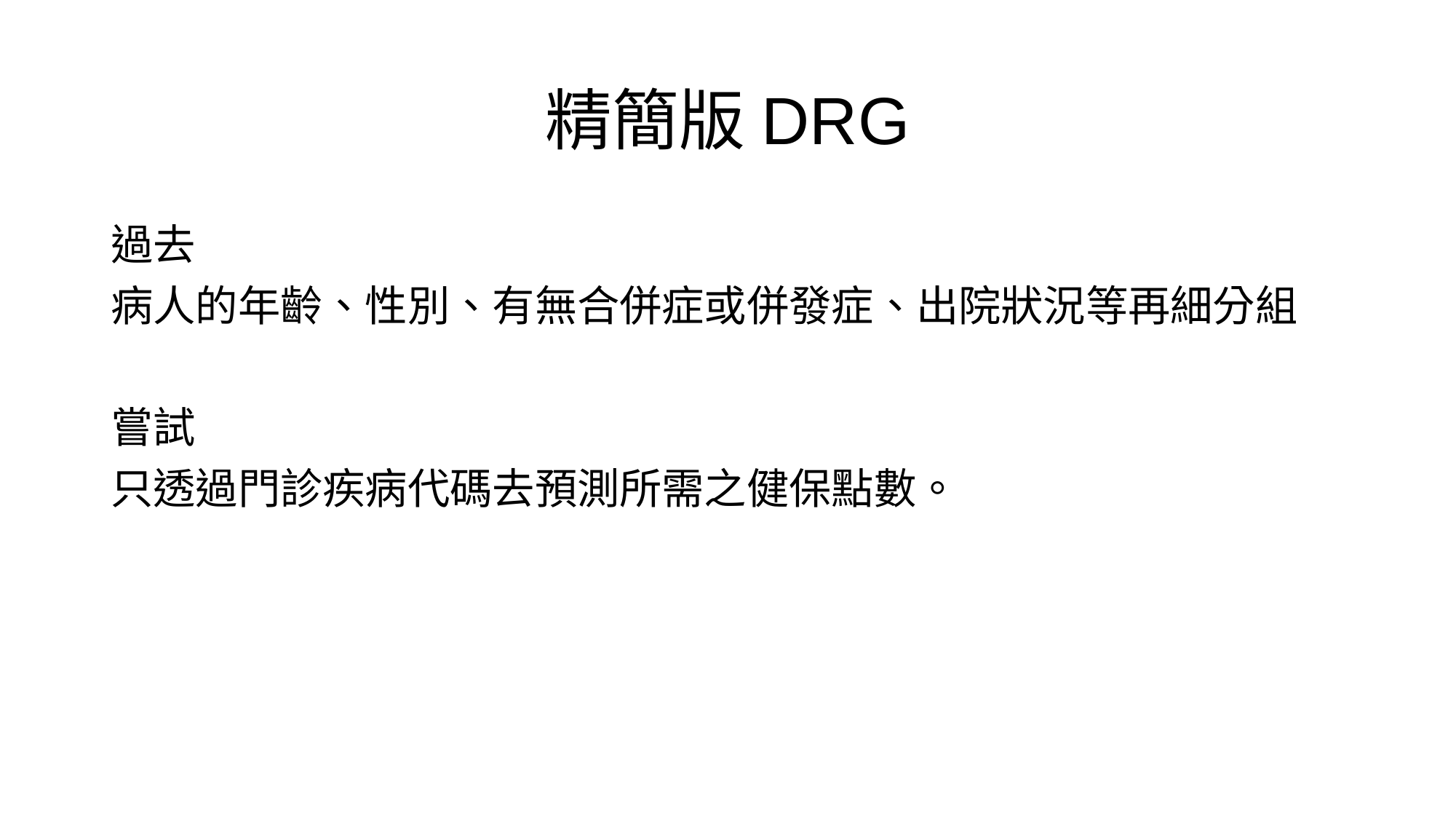

# 精簡版DRG
過去
病人的年齡、性別、有無合併症或併發症、出院狀況等再細分組

嘗試
只透過門診疾病代碼去預測所需之健保點數。